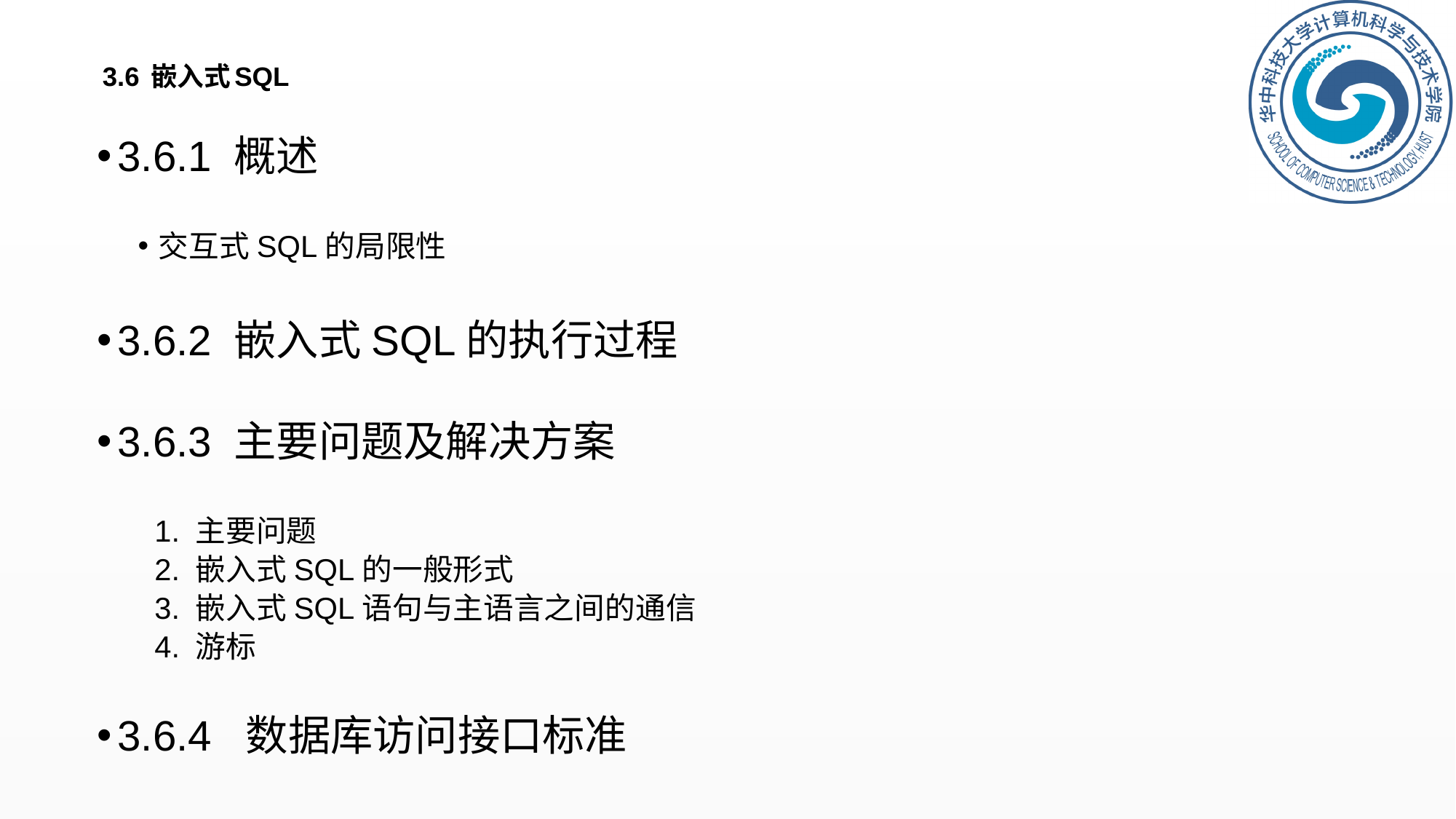

# 3.6 嵌入式SQL
3.6.1 概述

交互式SQL的局限性

3.6.2 嵌入式SQL的执行过程

3.6.3 主要问题及解决方案

  1. 主要问题
  2. 嵌入式SQL的一般形式
  3. 嵌入式SQL语句与主语言之间的通信
  4. 游标

3.6.4  数据库访问接口标准